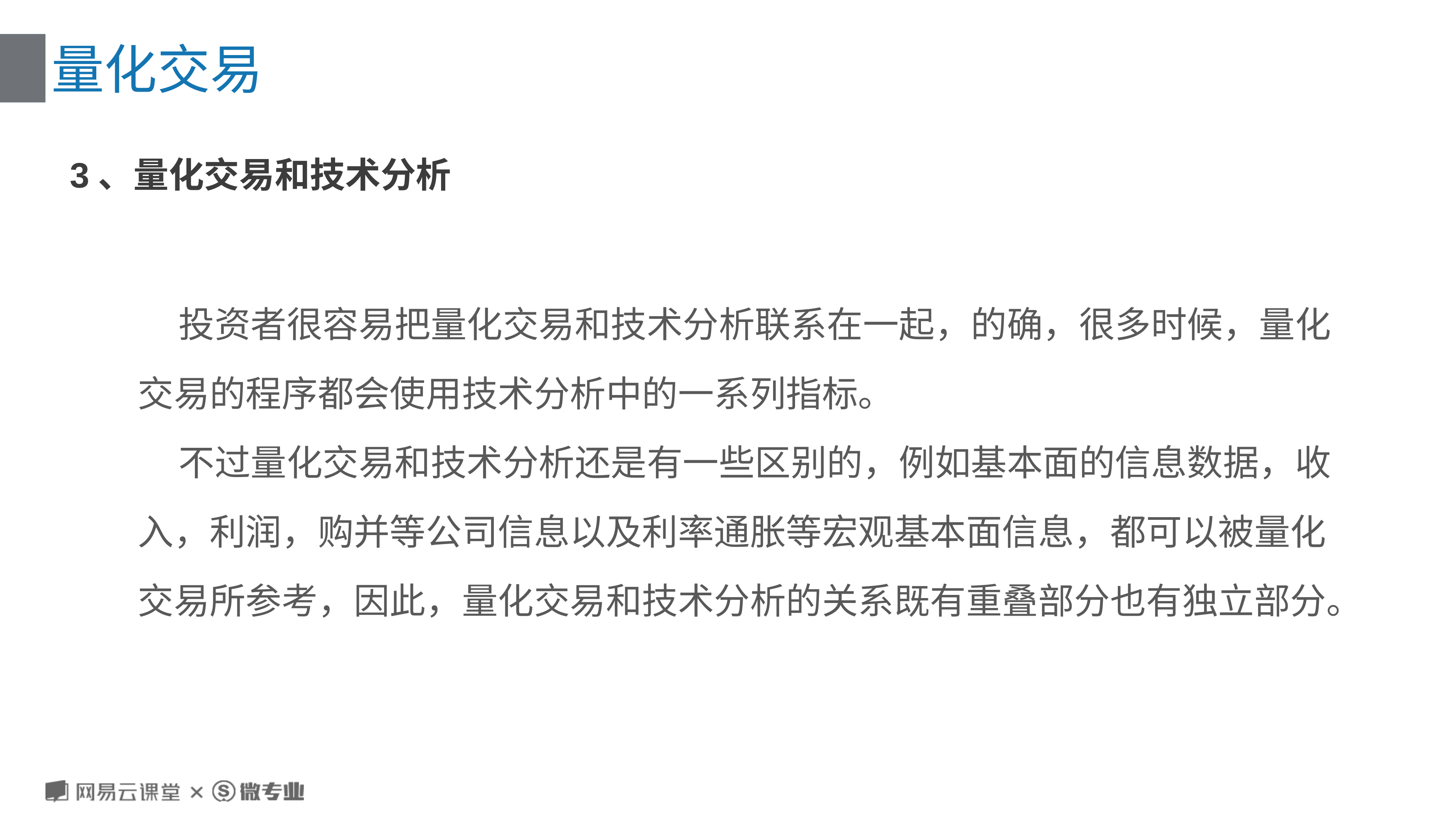

# 量化交易
3、量化交易和技术分析
    投资者很容易把量化交易和技术分析联系在一起，的确，很多时候，量化交易的程序都会使用技术分析中的一系列指标。
    不过量化交易和技术分析还是有一些区别的，例如基本面的信息数据，收入，利润，购并等公司信息以及利率通胀等宏观基本面信息，都可以被量化交易所参考，因此，量化交易和技术分析的关系既有重叠部分也有独立部分。